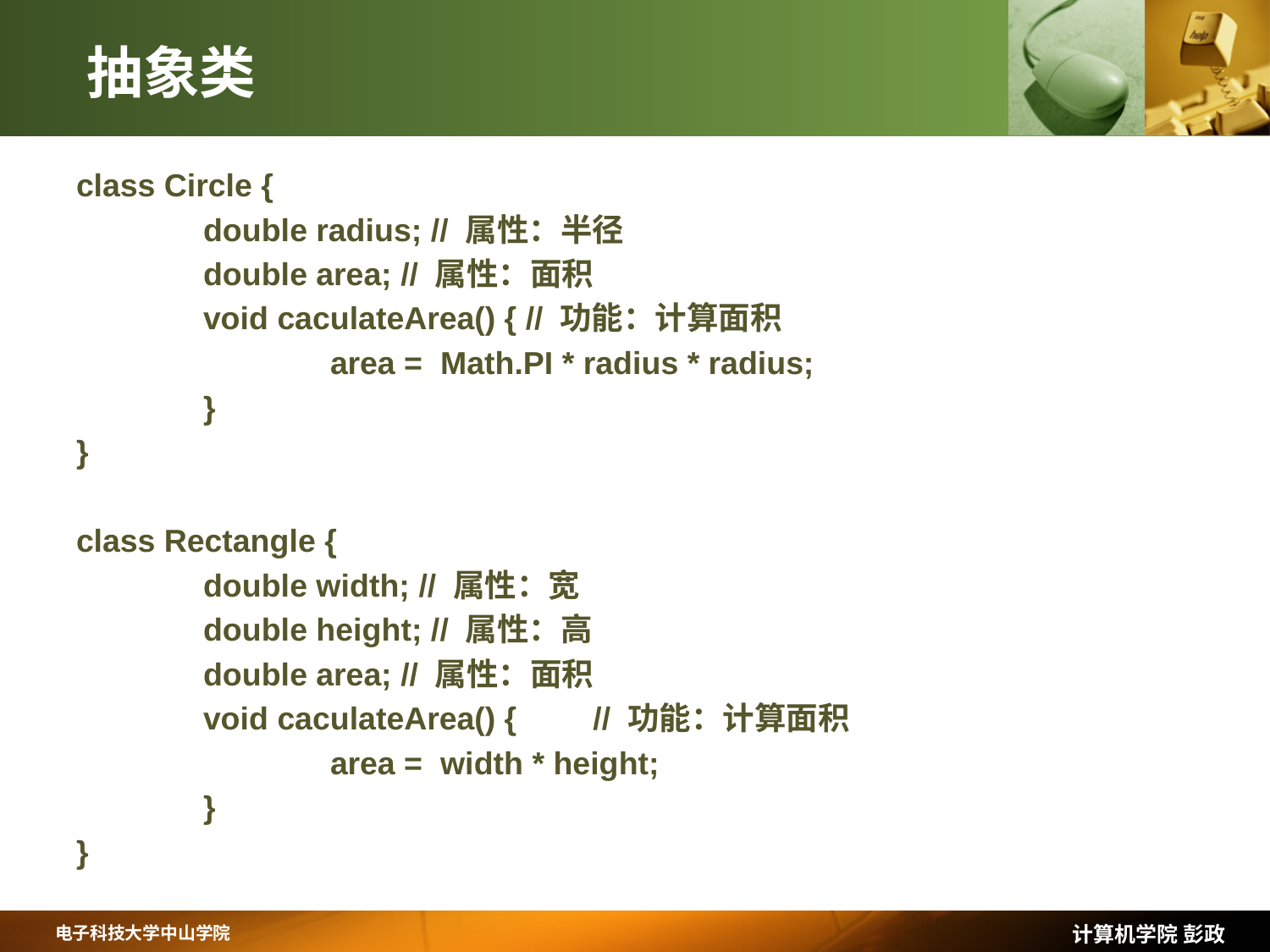

# 抽象类
class Circle {
	double radius; // 属性：半径
	double area; // 属性：面积
	void caculateArea() { // 功能：计算面积
		area =  Math.PI * radius * radius;
	}
}

class Rectangle {
	double width; // 属性：宽
	double height; // 属性：高
	double area; // 属性：面积
	void caculateArea() {	 // 功能：计算面积
		area =  width * height;
	}
}

计算机学院 彭政
电子科技大学中山学院